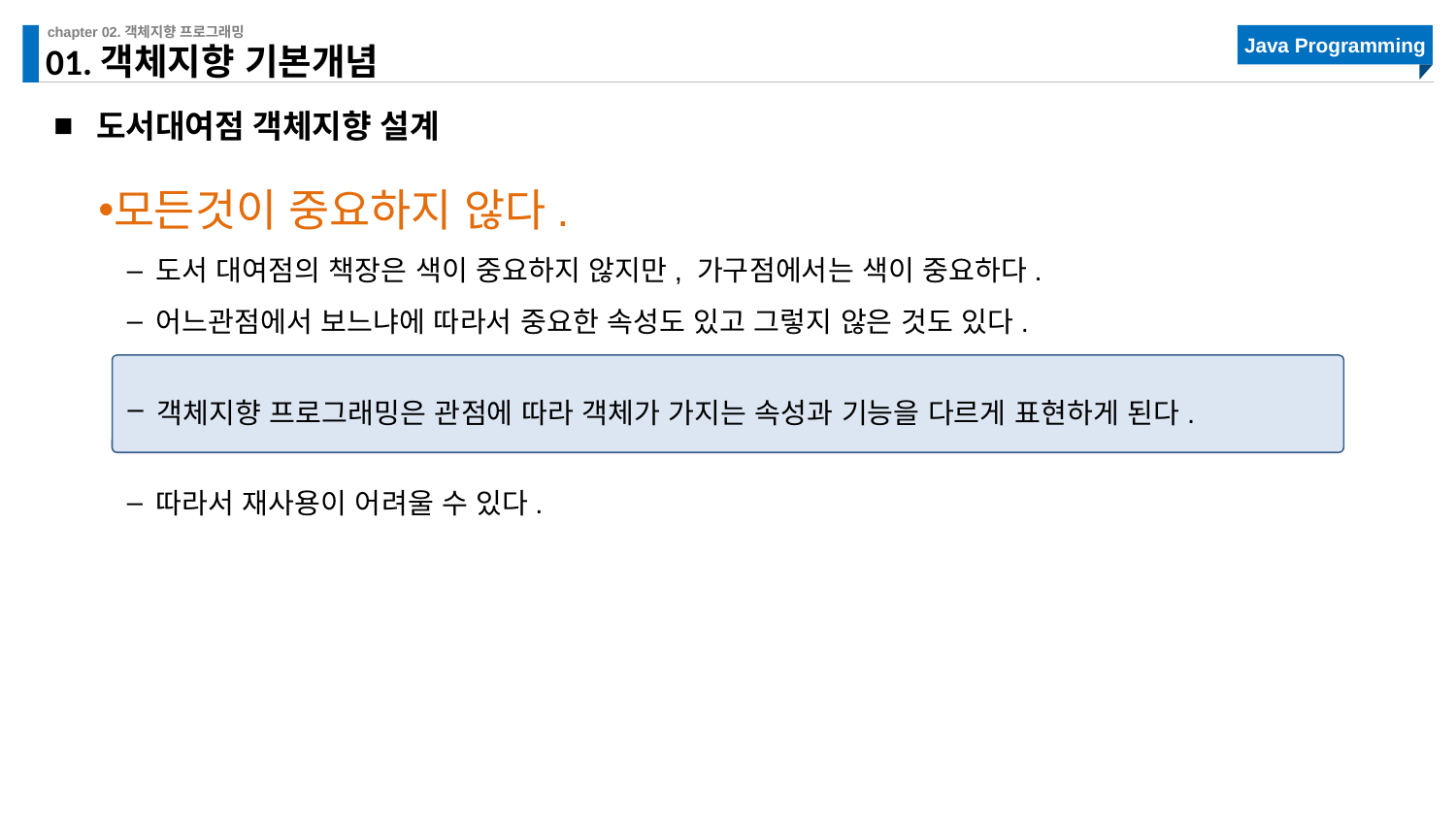

# 01.객체지향 기본개념
도서대여점 객체지향 설계
모든것이 중요하지 않다.
도서 대여점의 책장은 색이 중요하지 않지만, 가구점에서는 색이 중요하다.
어느관점에서 보느냐에 따라서 중요한 속성도 있고 그렇지 않은 것도 있다.

따라서 재사용이 어려울 수 있다.
객체지향 프로그래밍은 관점에 따라 객체가 가지는 속성과 기능을 다르게 표현하게 된다.